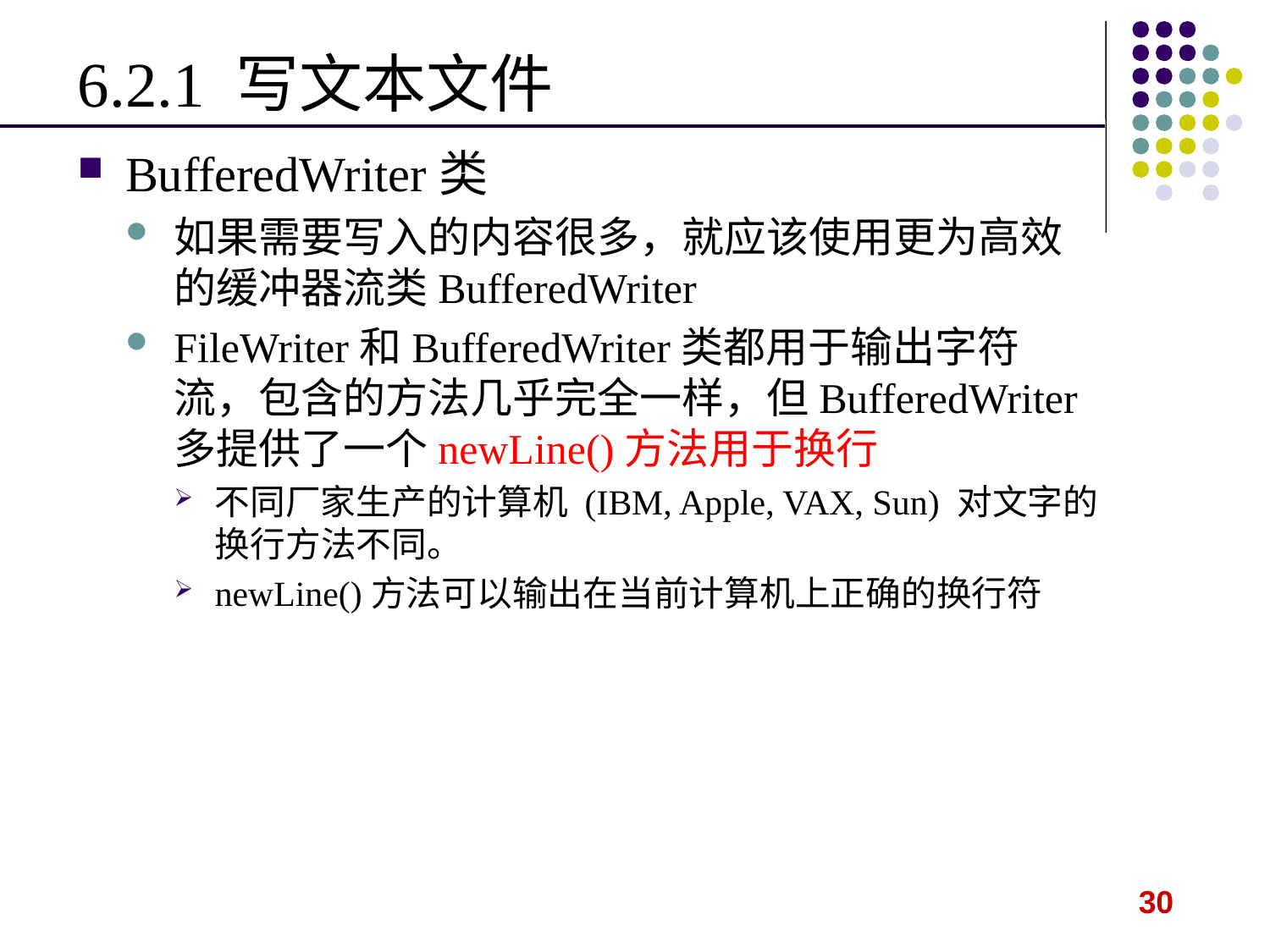

# 6.2.1 写文本文件
BufferedWriter类
如果需要写入的内容很多，就应该使用更为高效的缓冲器流类BufferedWriter
FileWriter和BufferedWriter类都用于输出字符流，包含的方法几乎完全一样，但BufferedWriter多提供了一个newLine()方法用于换行
不同厂家生产的计算机 (IBM, Apple, VAX, Sun) 对文字的换行方法不同。
newLine()方法可以输出在当前计算机上正确的换行符